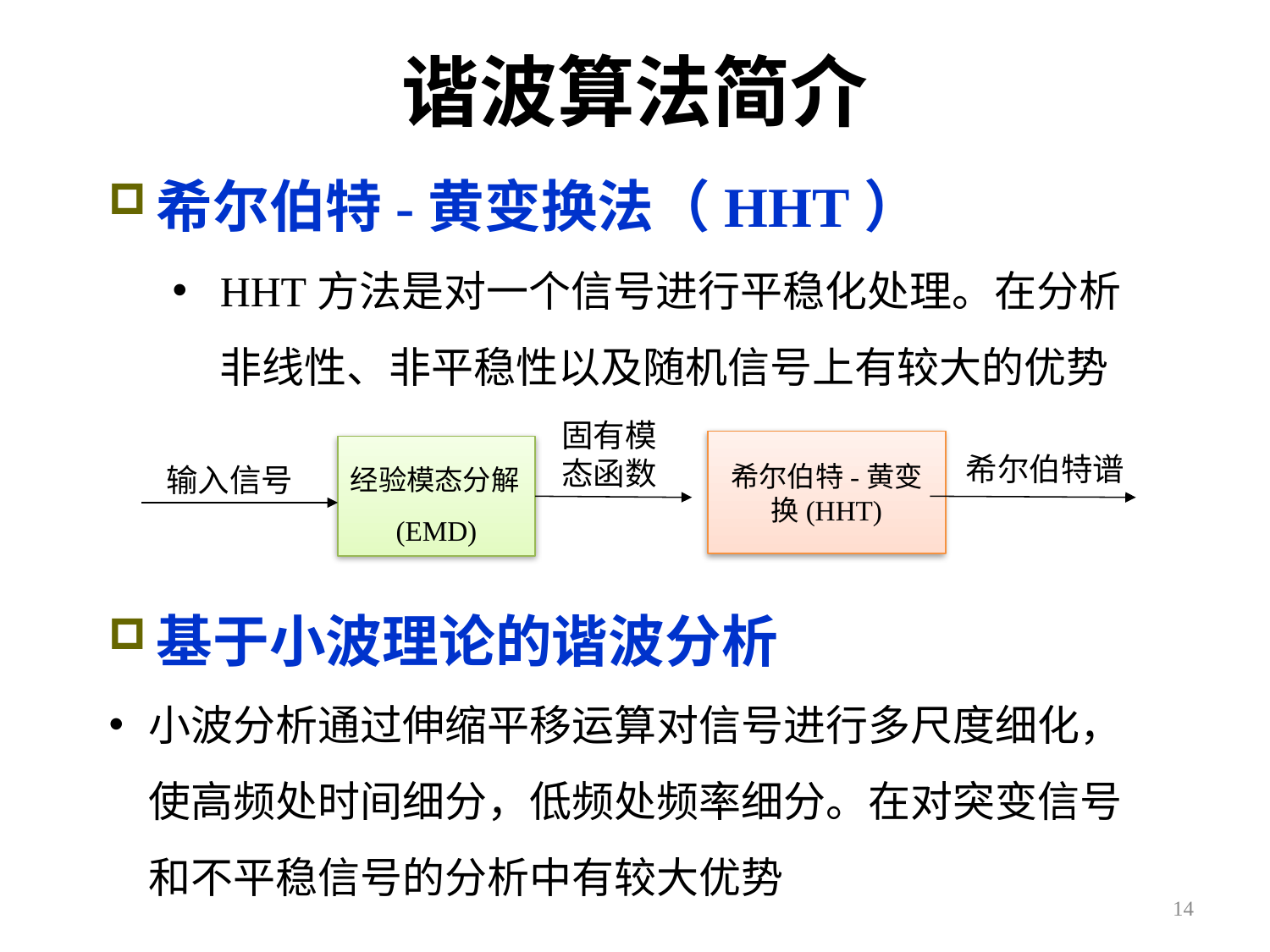

# 谐波算法简介
希尔伯特-黄变换法（HHT）
HHT方法是对一个信号进行平稳化处理。在分析非线性、非平稳性以及随机信号上有较大的优势

固有模态函数
希尔伯特-黄变换(HHT)
输入信号
经验模态分解(EMD)
希尔伯特谱
基于小波理论的谐波分析
小波分析通过伸缩平移运算对信号进行多尺度细化，使高频处时间细分，低频处频率细分。在对突变信号和不平稳信号的分析中有较大优势
14